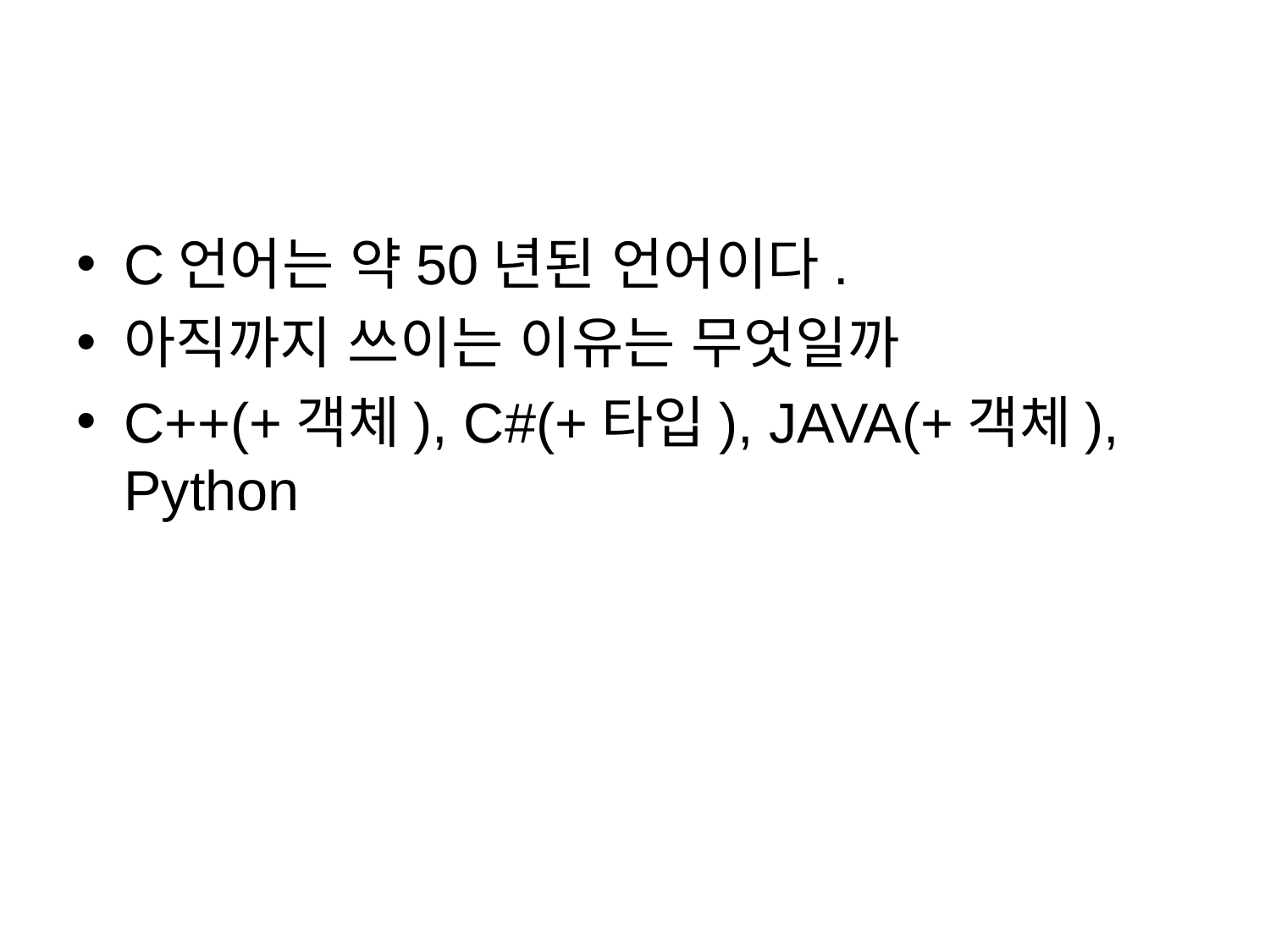

#
C언어는 약50년된 언어이다.
아직까지 쓰이는 이유는 무엇일까
C++(+객체), C#(+타입), JAVA(+객체), Python